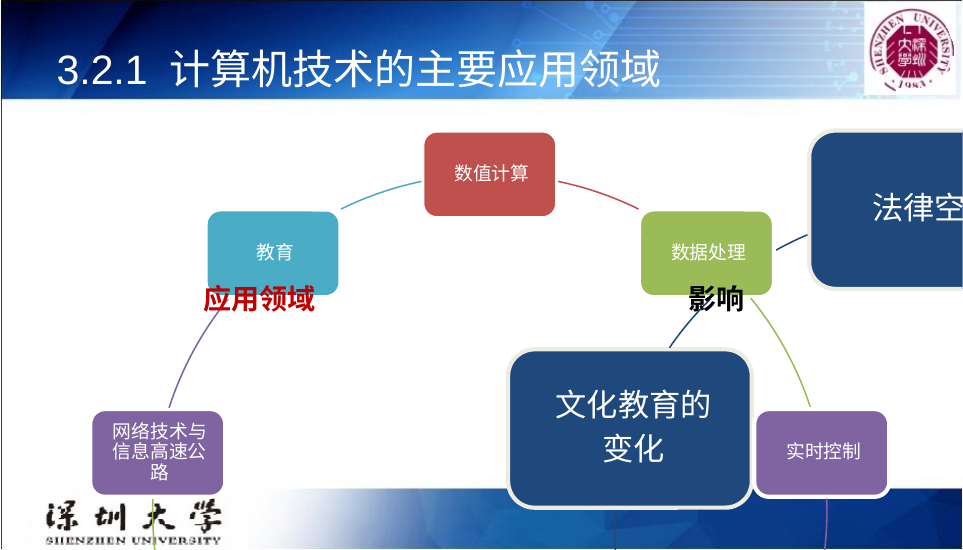

# 3.2.1 计算机技术的主要应用领域
数值计算
数据处理
实时控制
计算机辅助设计CAD
模式识别
通信和图像、文字处理
多媒体技术
网络技术与信息高速公路
教育
法律空白
道德延伸到
网络虚拟世界
工作场所的
变化
生态环境
文化教育的
变化
影响
应用领域
22